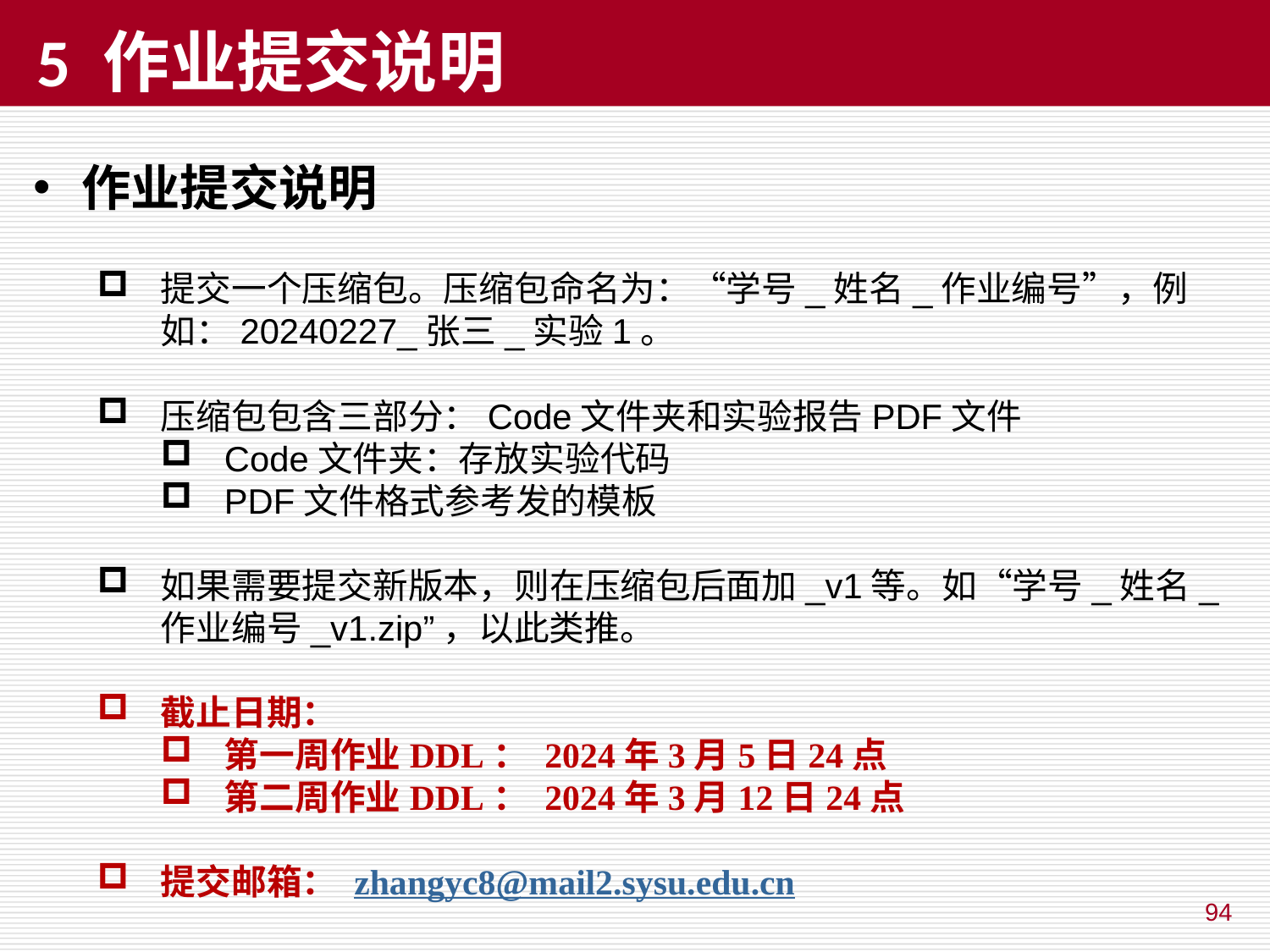

# 5 作业提交说明
作业提交说明

提交一个压缩包。压缩包命名为：“学号_姓名_作业编号”，例如：20240227_张三_实验1。

压缩包包含三部分：Code文件夹和实验报告PDF文件
Code文件夹：存放实验代码
PDF文件格式参考发的模板

如果需要提交新版本，则在压缩包后面加_v1等。如“学号_姓名_作业编号_v1.zip”，以此类推。

截止日期：
第一周作业DDL： 2024年3月5日24点
第二周作业DDL： 2024年3月12日24点

提交邮箱： zhangyc8@mail2.sysu.edu.cn

94